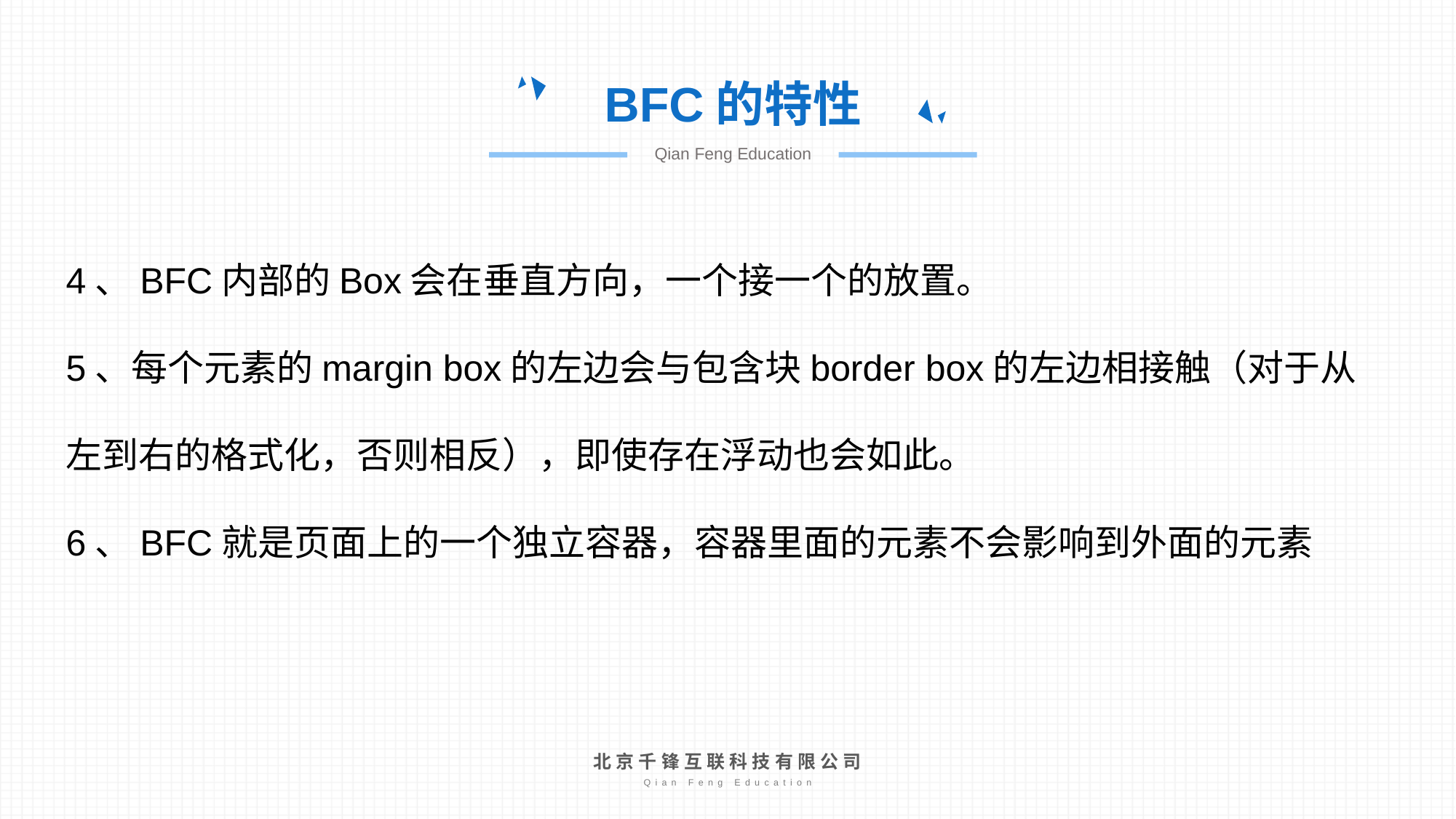

BFC的特性

Qian Feng Education

4、BFC内部的Box会在垂直方向，一个接一个的放置。
5、每个元素的margin box的左边会与包含块border box的左边相接触（对于从左到右的格式化，否则相反），即使存在浮动也会如此。
6、BFC就是页面上的一个独立容器，容器里面的元素不会影响到外面的元素
北京千锋互联科技有限公司
Qian Feng Education